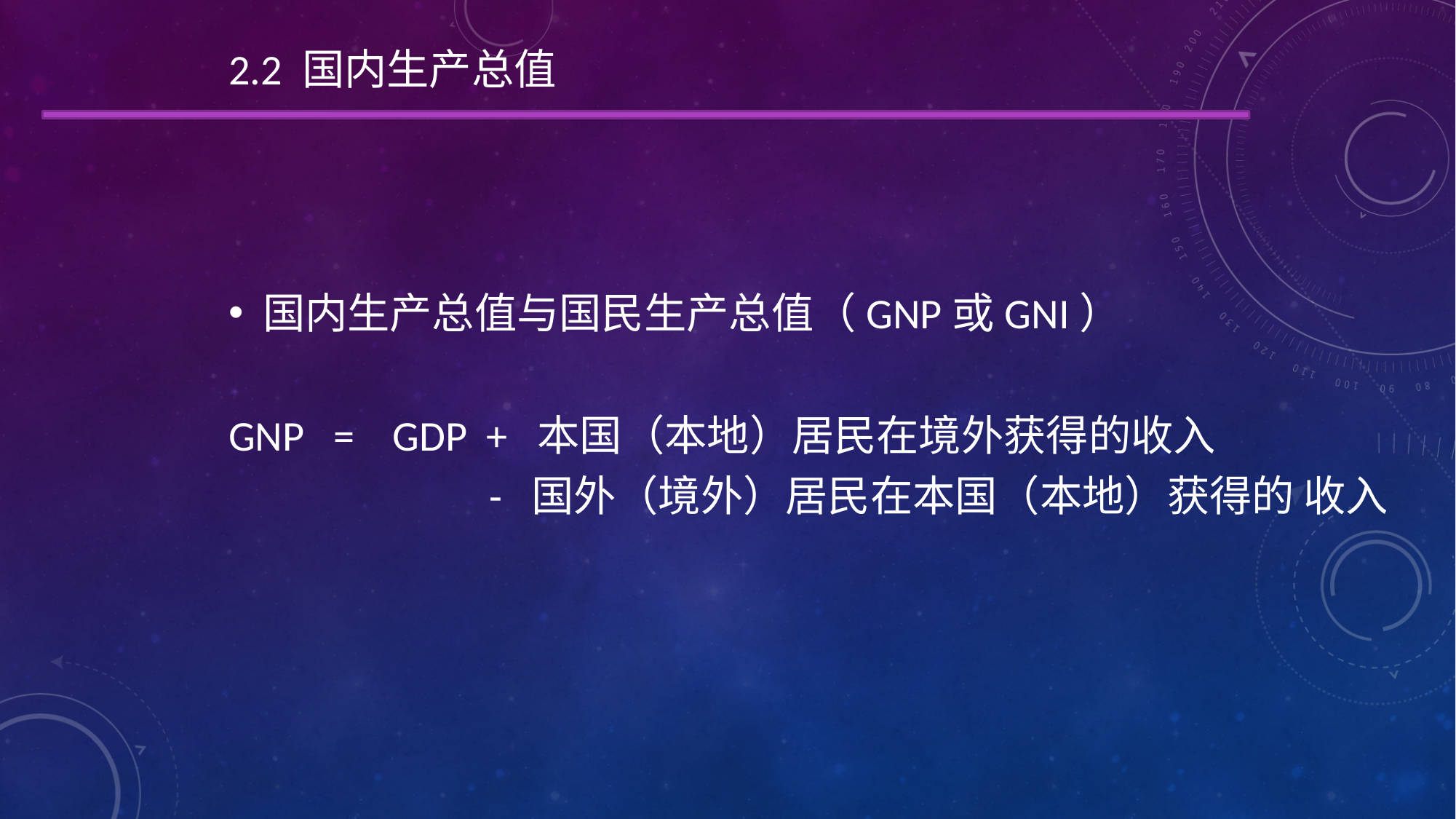

2.2 国内生产总值

国内生产总值与国民生产总值（GNP或GNI）

GNP   =    GDP  +  本国（本地）居民在境外获得的收入
                           -  国外（境外）居民在本国（本地）获得的 收入